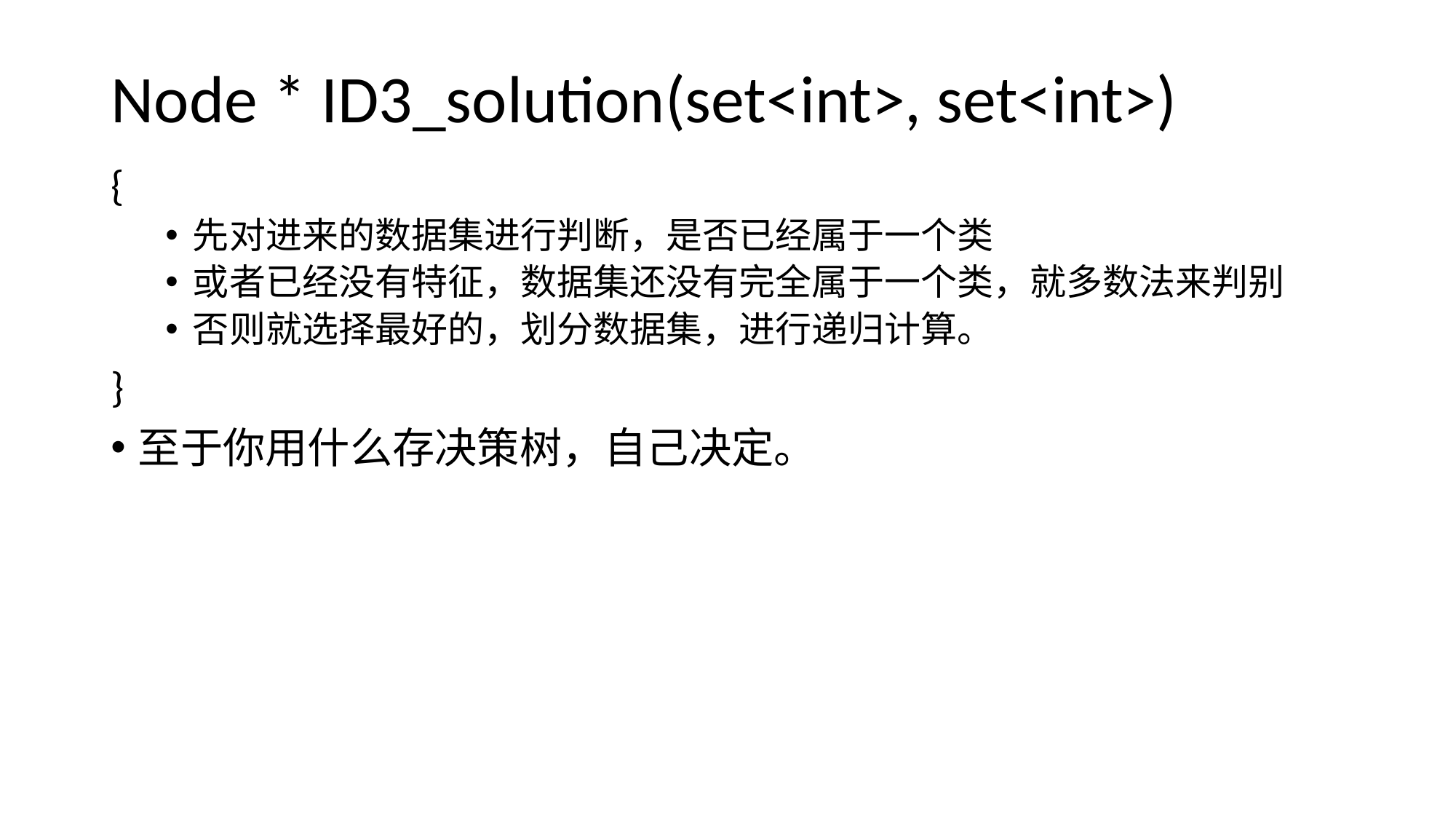

# Node * ID3_solution(set<int>, set<int>)
{
先对进来的数据集进行判断，是否已经属于一个类
或者已经没有特征，数据集还没有完全属于一个类，就多数法来判别
否则就选择最好的，划分数据集，进行递归计算。
}
至于你用什么存决策树，自己决定。